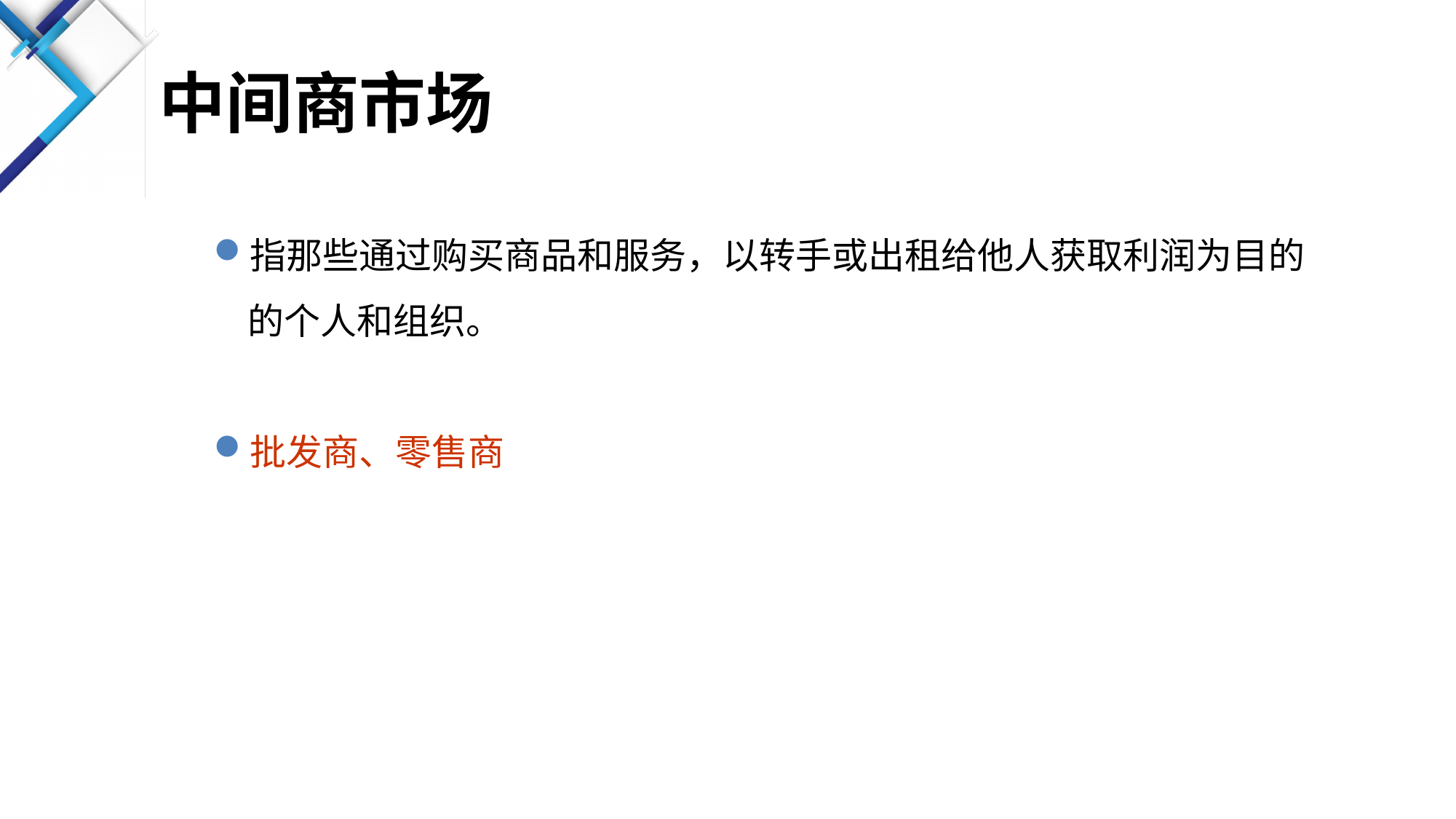

# 中间商市场
指那些通过购买商品和服务，以转手或出租给他人获取利润为目的的个人和组织。

批发商、零售商